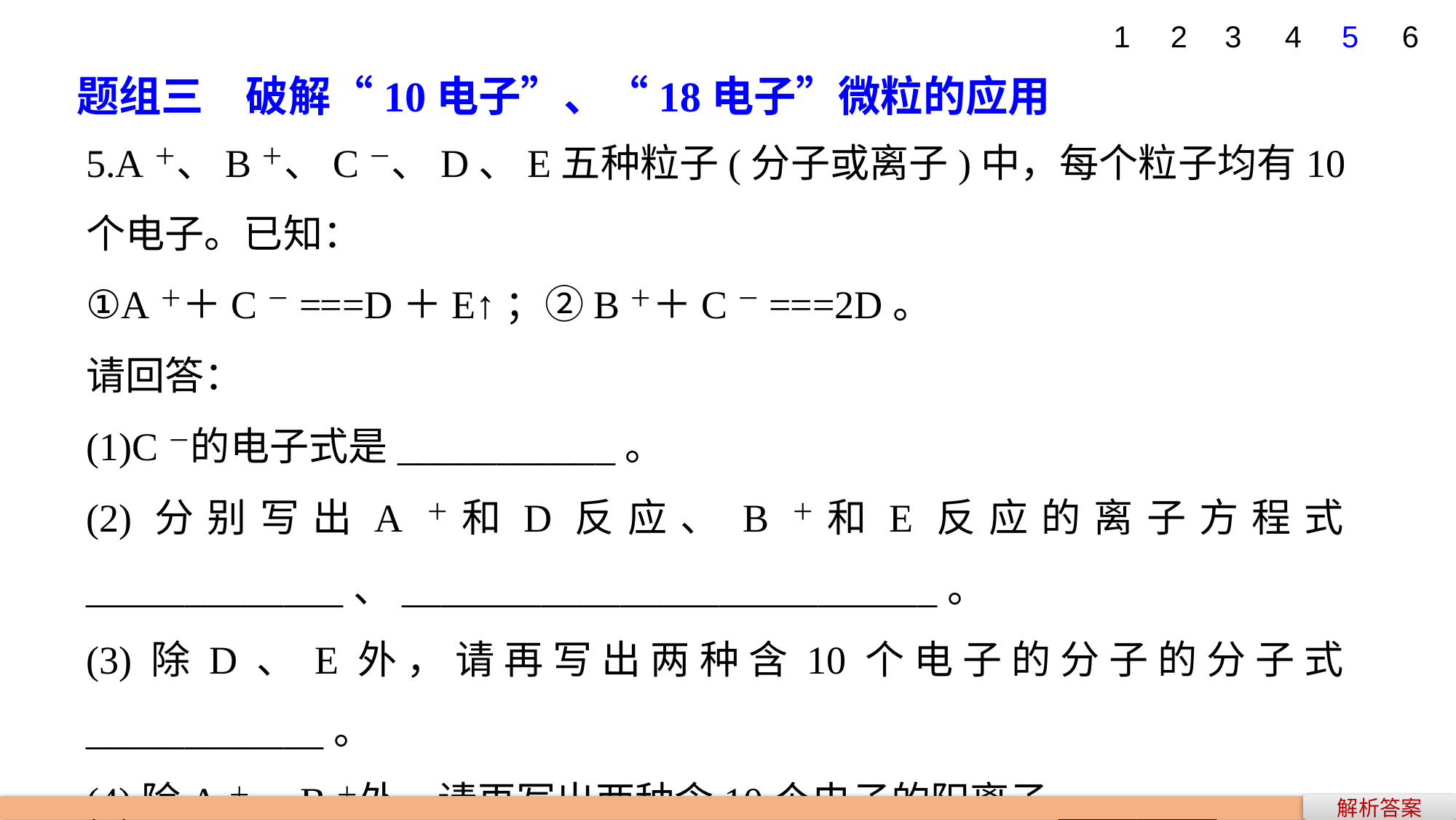

1
2
3
4
5
6
题组三　破解“10电子”、“18电子”微粒的应用
5.A＋、B＋、C－、D、E五种粒子(分子或离子)中，每个粒子均有10个电子。已知：
①A＋＋C－===D＋E↑；②B＋＋C－===2D。
请回答：
(1)C－的电子式是___________。
(2)分别写出A＋和D反应、B＋和E反应的离子方程式_____________、___________________________。
(3)除D、E外，请再写出两种含10个电子的分子的分子式____________。
(4)除A＋、B＋外，请再写出两种含10个电子的阳离子________。
解析答案